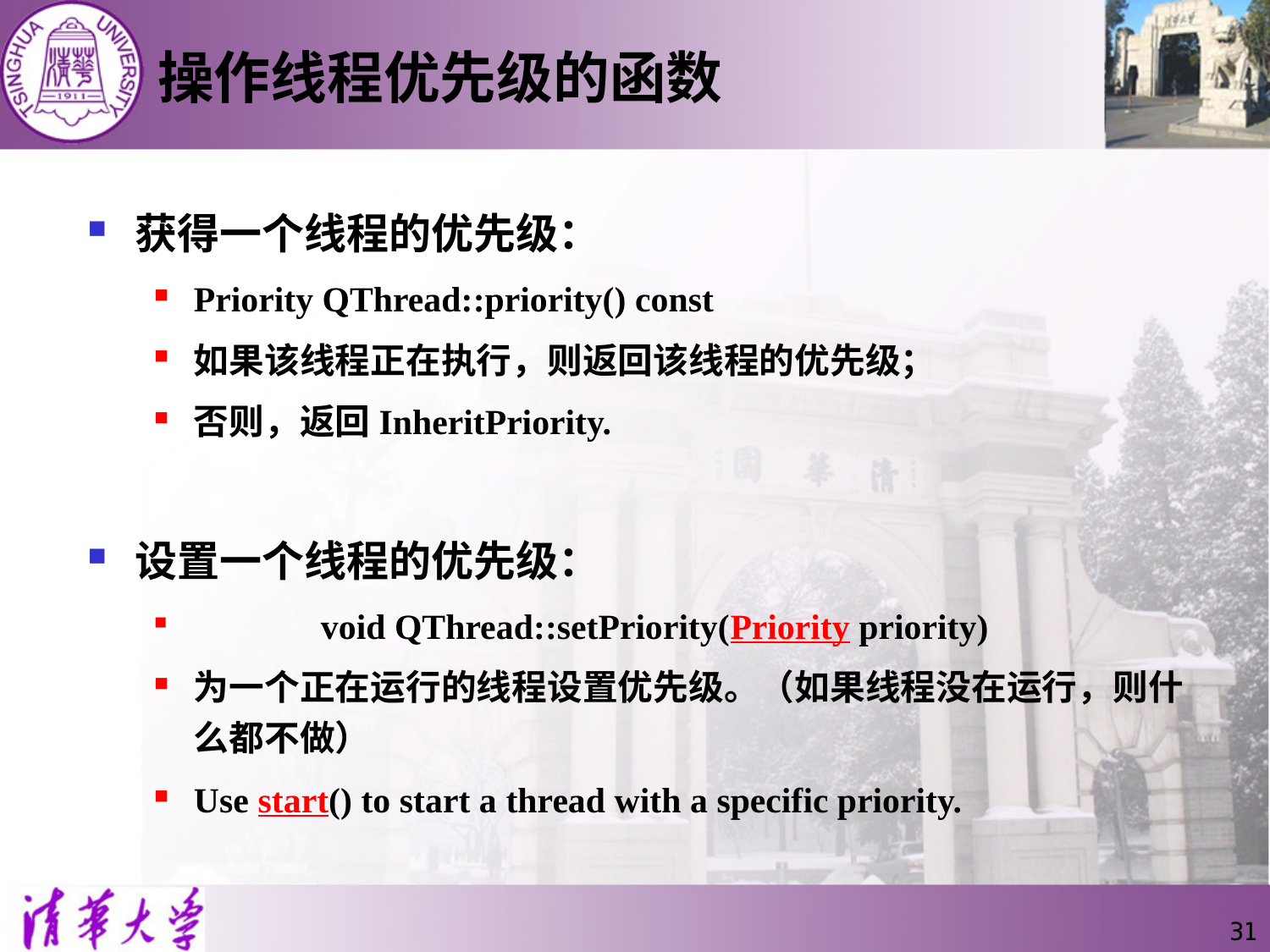

# 操作线程优先级的函数
获得一个线程的优先级：
Priority QThread::priority() const
如果该线程正在执行，则返回该线程的优先级；
否则，返回InheritPriority.

设置一个线程的优先级：
	void QThread::setPriority(Priority priority)
为一个正在运行的线程设置优先级。（如果线程没在运行，则什么都不做）
Use start() to start a thread with a specific priority.

31